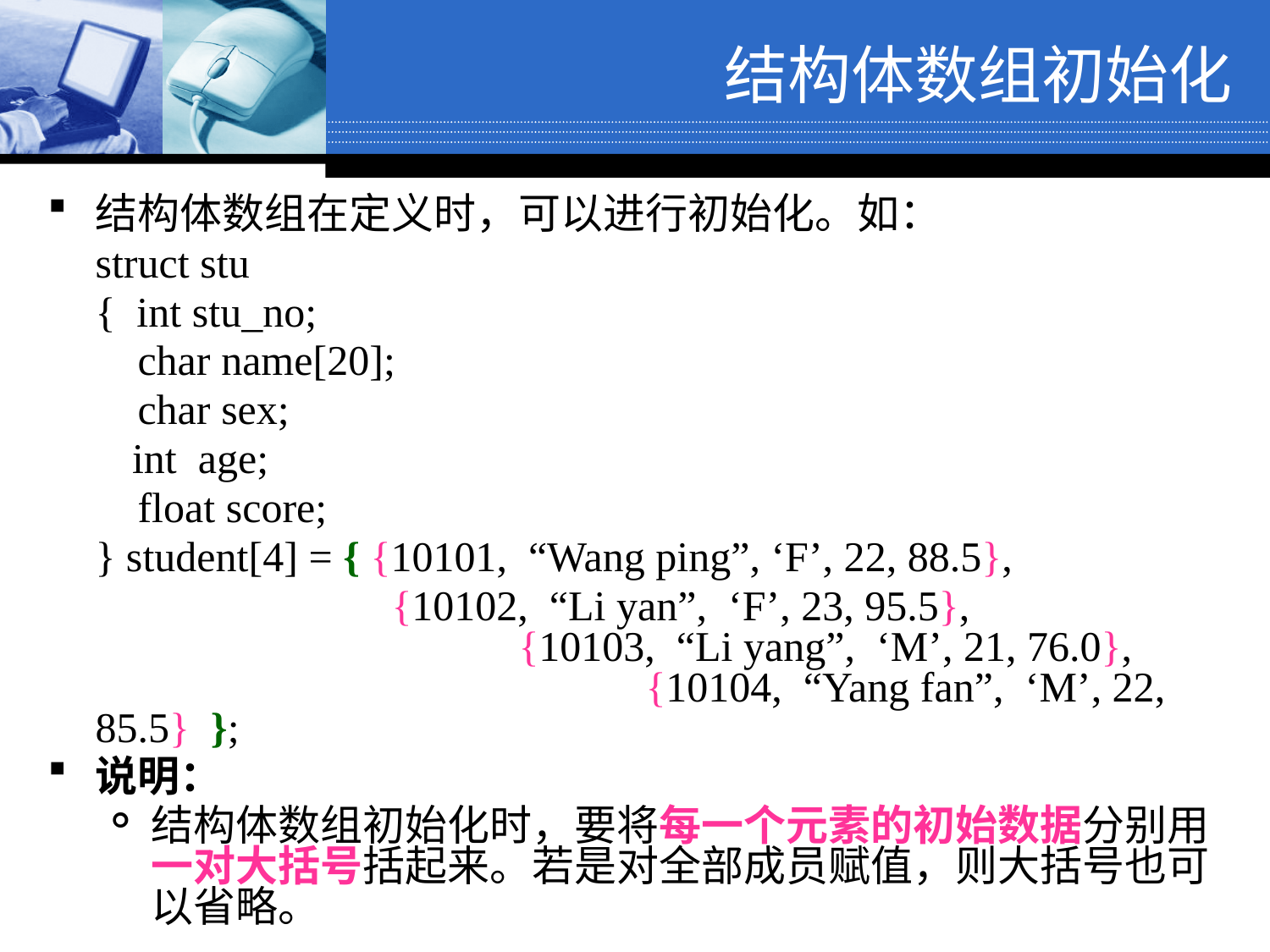

# 结构体数组初始化
结构体数组在定义时，可以进行初始化。如：
	struct stu
	{  int stu_no;
	    char name[20];
	    char sex;
        int  age;
	    float score;
	} student[4] = { {10101,  “Wang ping”, ‘F’, 22, 88.5},
		                {10102,  “Li yan”,  ‘F’, 23, 95.5}, 				                {10103,  “Li yang”,  ‘M’, 21, 76.0},   			                {10104,  “Yang fan”,  ‘M’, 22, 85.5}  };
说明：
结构体数组初始化时，要将每一个元素的初始数据分别用一对大括号括起来。若是对全部成员赋值，则大括号也可以省略。